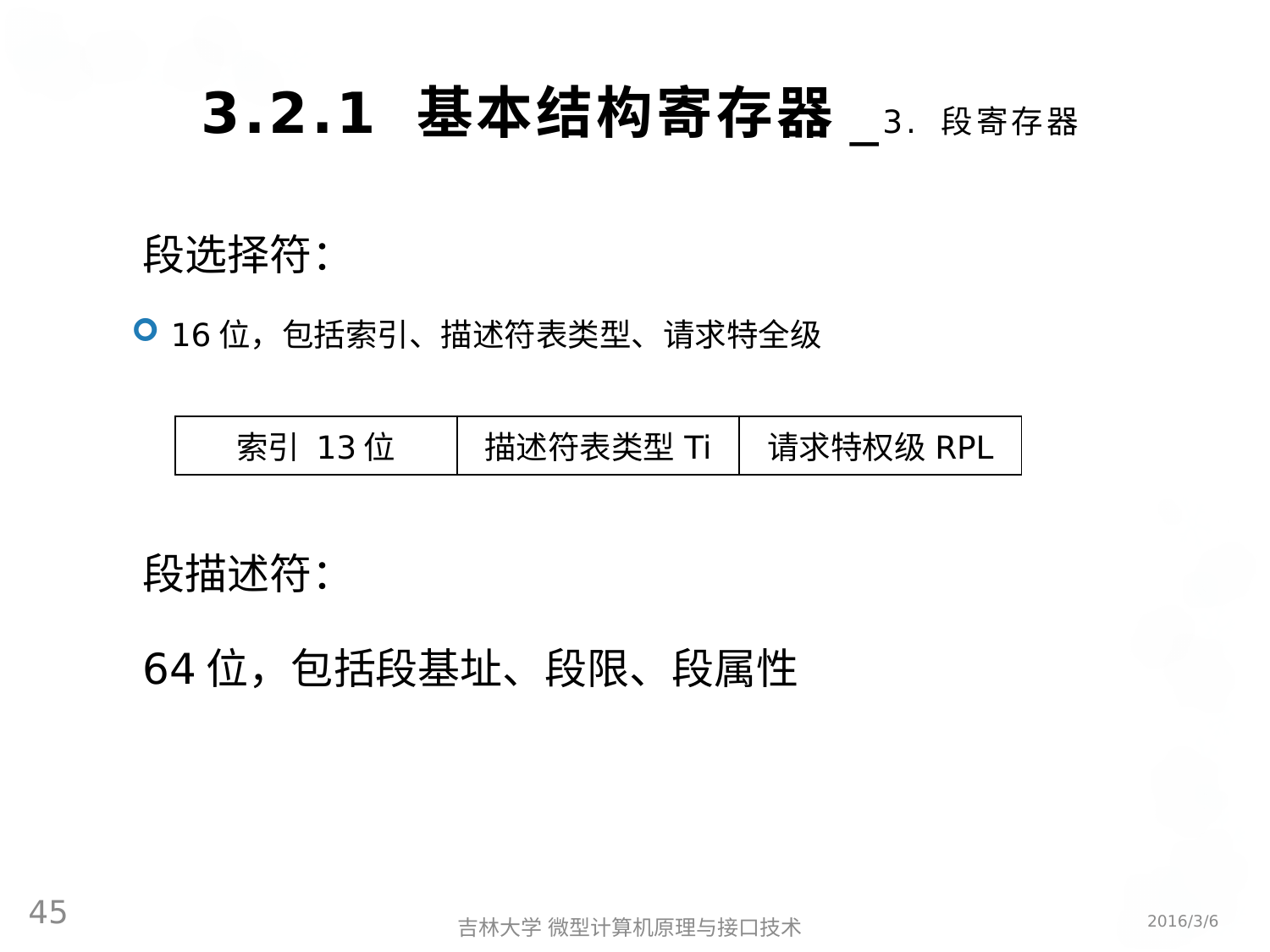

# 3.2.1 基本结构寄存器_3. 段寄存器
段选择符：
16位，包括索引、描述符表类型、请求特全级

段描述符：
64位，包括段基址、段限、段属性

| 索引 13位 | 描述符表类型Ti | 请求特权级RPL |
| --- | --- | --- |
45
2016/3/6
吉林大学 微型计算机原理与接口技术